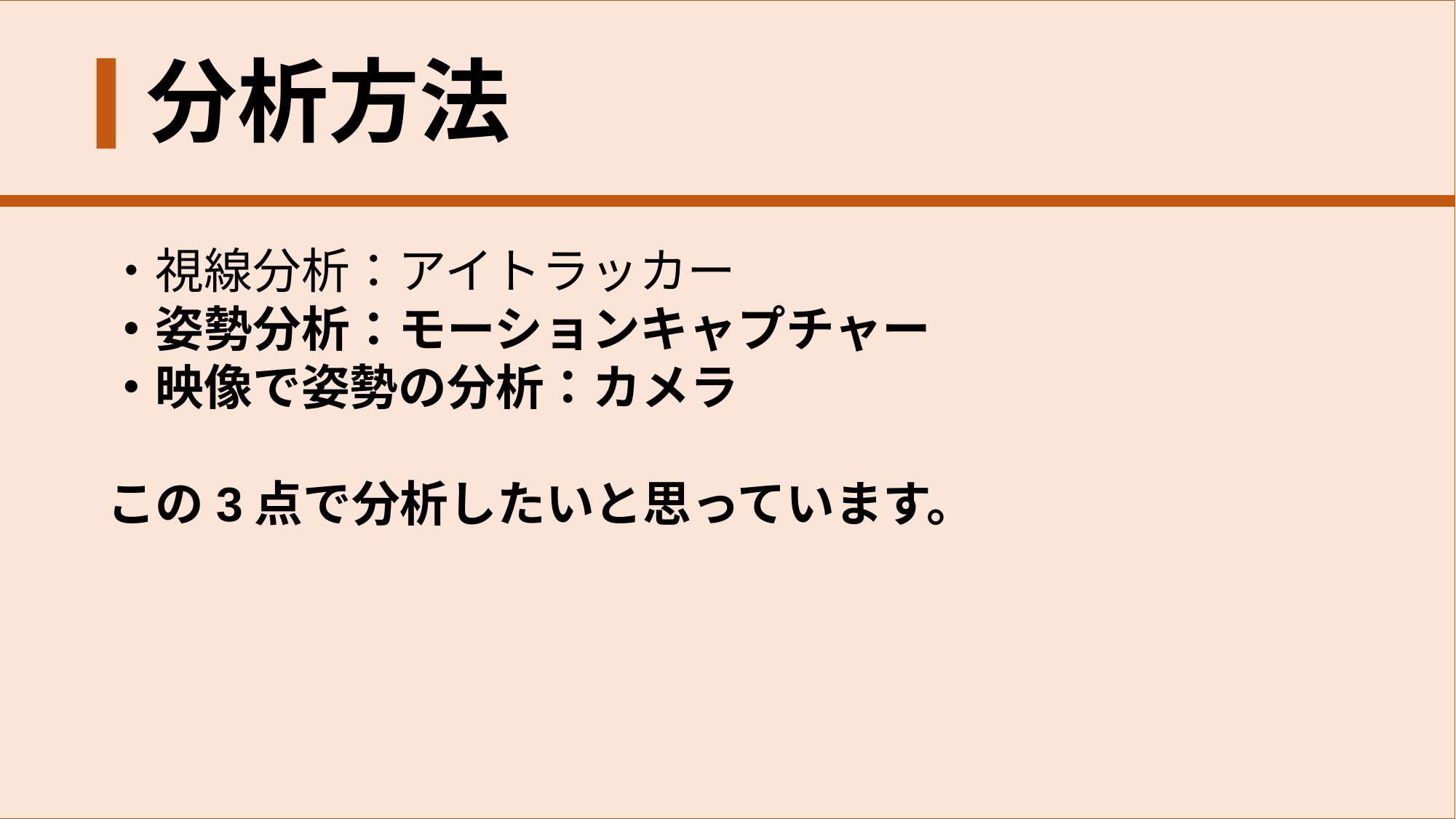

分析方法

・視線分析：アイトラッカー
・姿勢分析：モーションキャプチャー
・映像で姿勢の分析：カメラ

この3点で分析したいと思っています。